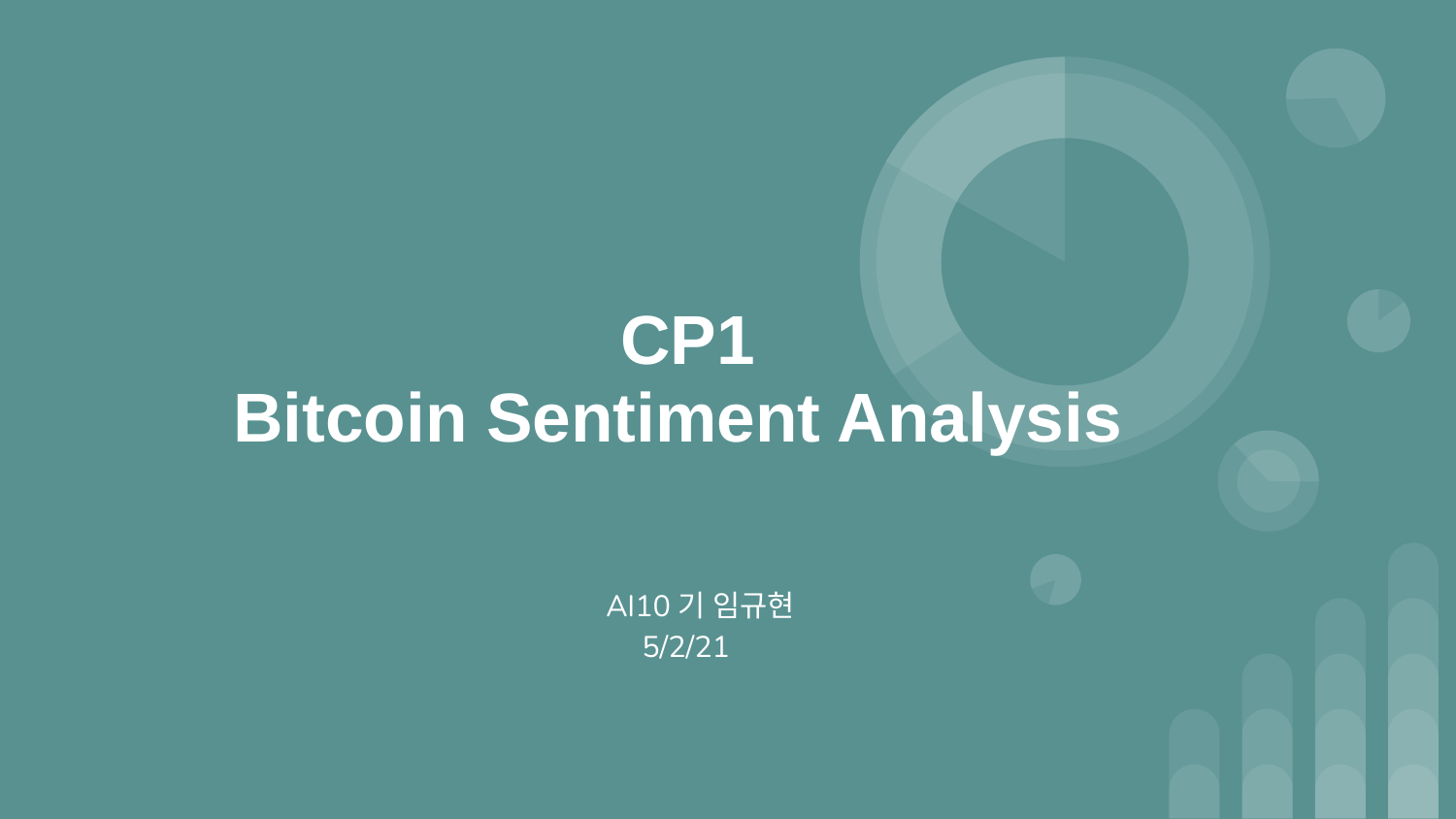

# CP1
Bitcoin Sentiment Analysis

AI10기 임규현
     5/2/21